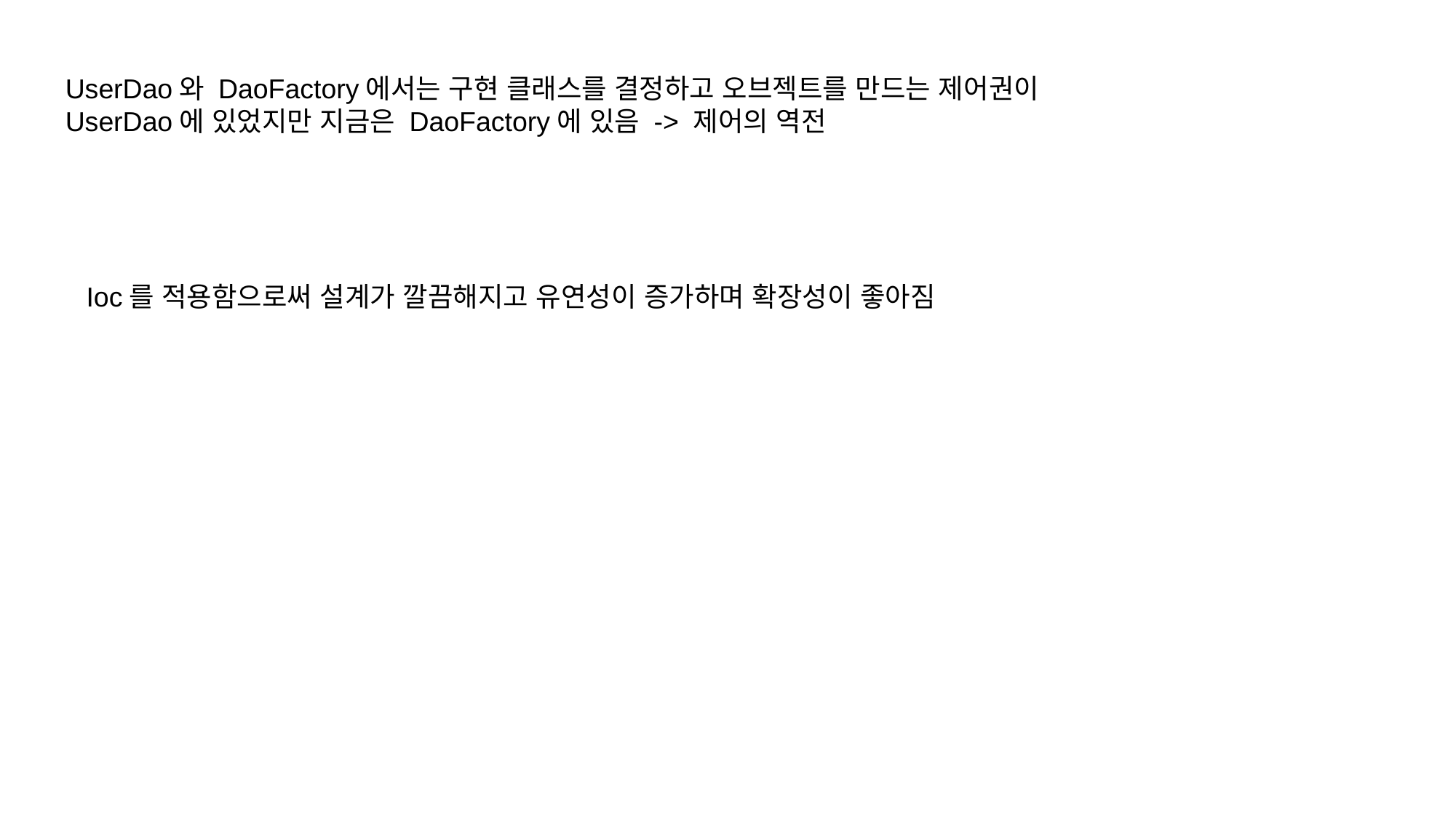

UserDao와 DaoFactory에서는 구현 클래스를 결정하고 오브젝트를 만드는 제어권이 UserDao에 있었지만 지금은 DaoFactory에 있음 -> 제어의 역전
Ioc를 적용함으로써 설계가 깔끔해지고 유연성이 증가하며 확장성이 좋아짐